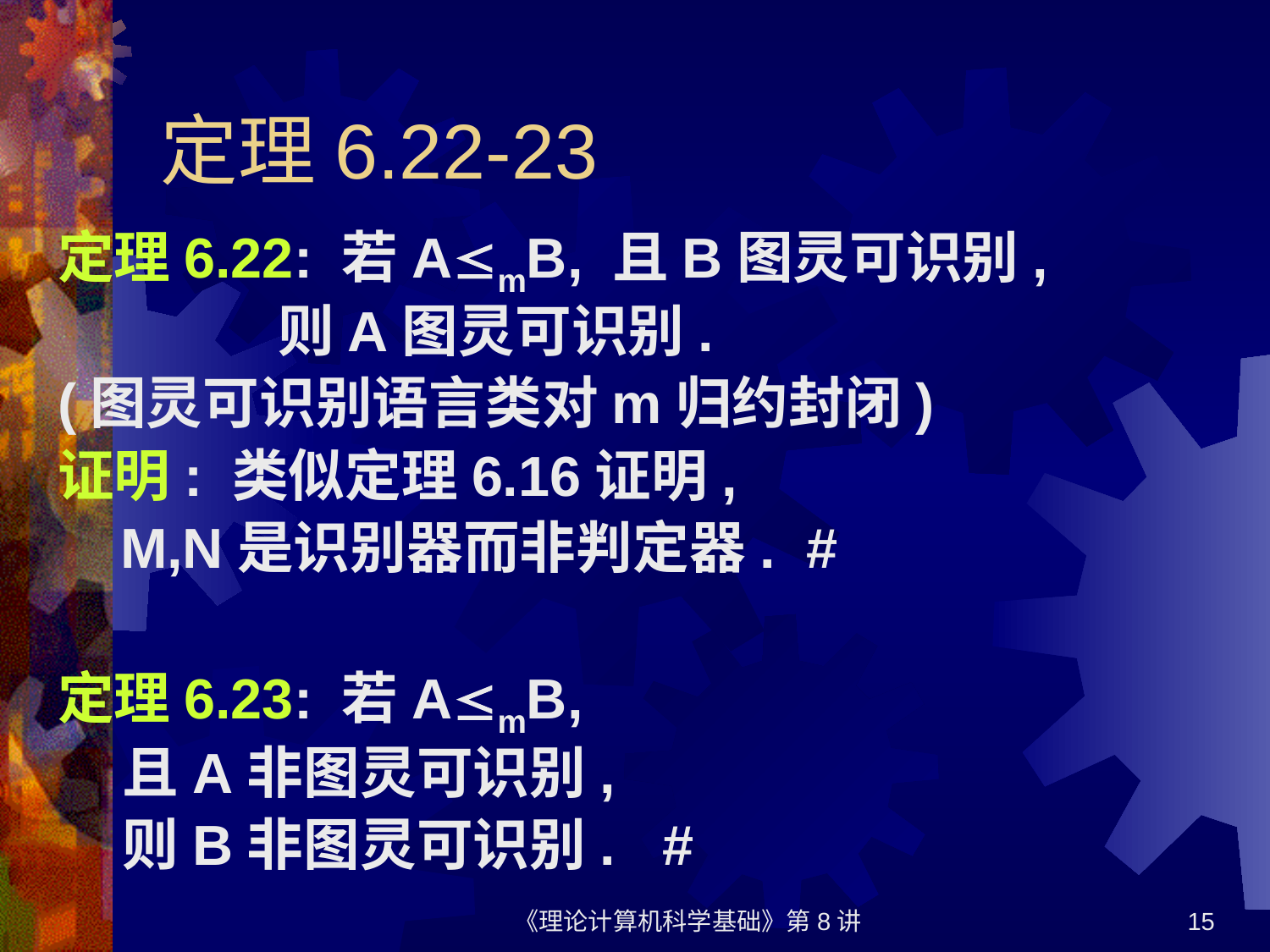

# 定理6.22-23
定理6.22: 若A≤mB, 且B图灵可识别,
                则A图灵可识别.
(图灵可识别语言类对m归约封闭)
证明: 类似定理6.16证明,
    M,N是识别器而非判定器.  #

定理6.23: 若A≤mB,
    且A非图灵可识别,
    则B非图灵可识别.   #
《理论计算机科学基础》第8讲
15